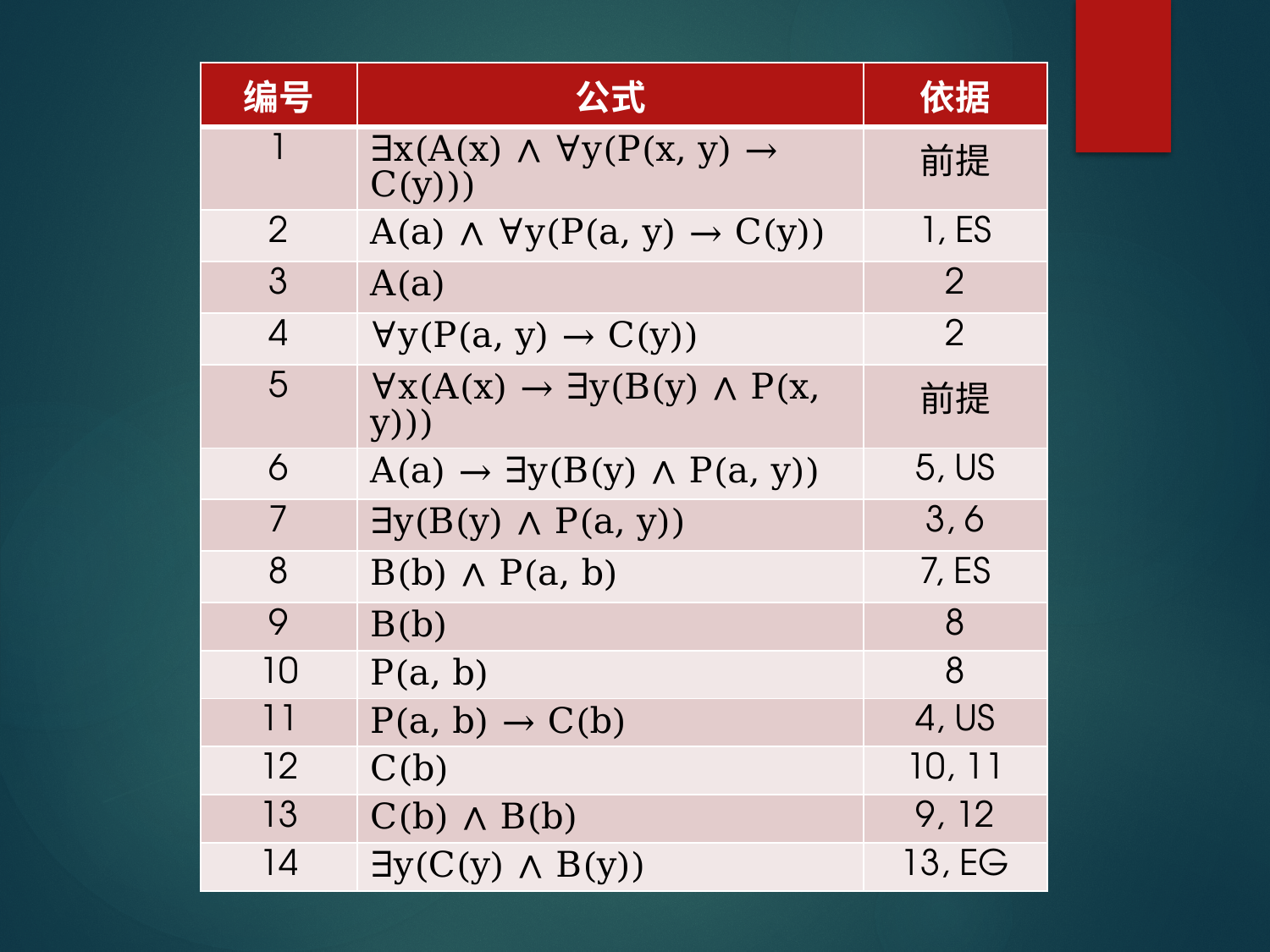

#
| 编号 | 公式 | 依据 |
| --- | --- | --- |
| 1 | ∃x(A(x) ∧ ∀y(P(x, y) → C(y))) | 前提 |
| 2 | A(a) ∧ ∀y(P(a, y) → C(y)) | 1, ES |
| 3 | A(a) | 2 |
| 4 | ∀y(P(a, y) → C(y)) | 2 |
| 5 | ∀x(A(x) → ∃y(B(y) ∧ P(x, y))) | 前提 |
| 6 | A(a) → ∃y(B(y) ∧ P(a, y)) | 5, US |
| 7 | ∃y(B(y) ∧ P(a, y)) | 3, 6 |
| 8 | B(b) ∧ P(a, b) | 7, ES |
| 9 | B(b) | 8 |
| 10 | P(a, b) | 8 |
| 11 | P(a, b) → C(b) | 4, US |
| 12 | C(b) | 10, 11 |
| 13 | C(b) ∧ B(b) | 9, 12 |
| 14 | ∃y(C(y) ∧ B(y)) | 13, EG |